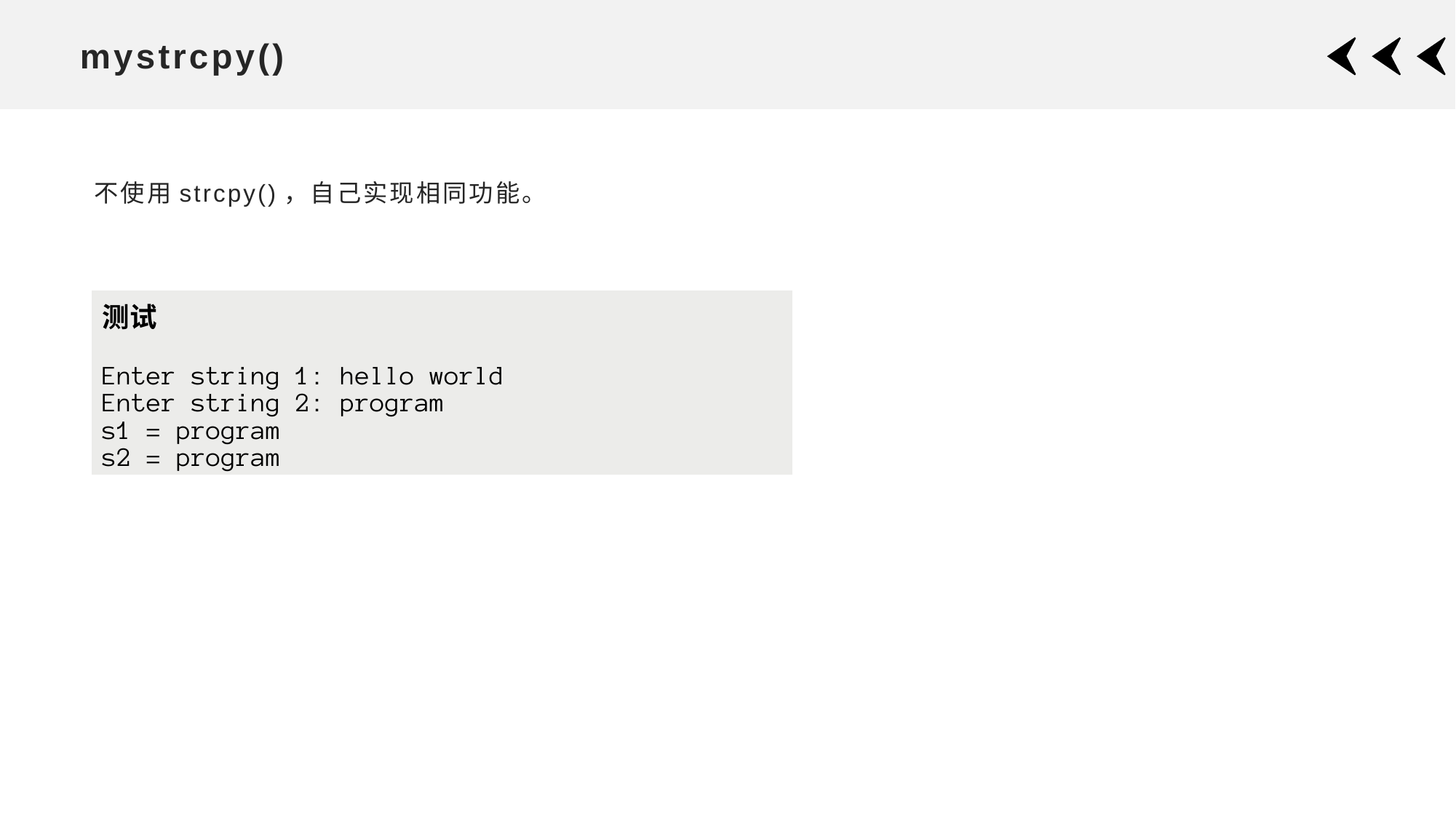

# mystrcpy()
不使用strcpy()，自己实现相同功能。
| 测试 Enter string 1: hello world Enter string 2: program s1 = program s2 = program |
| --- |